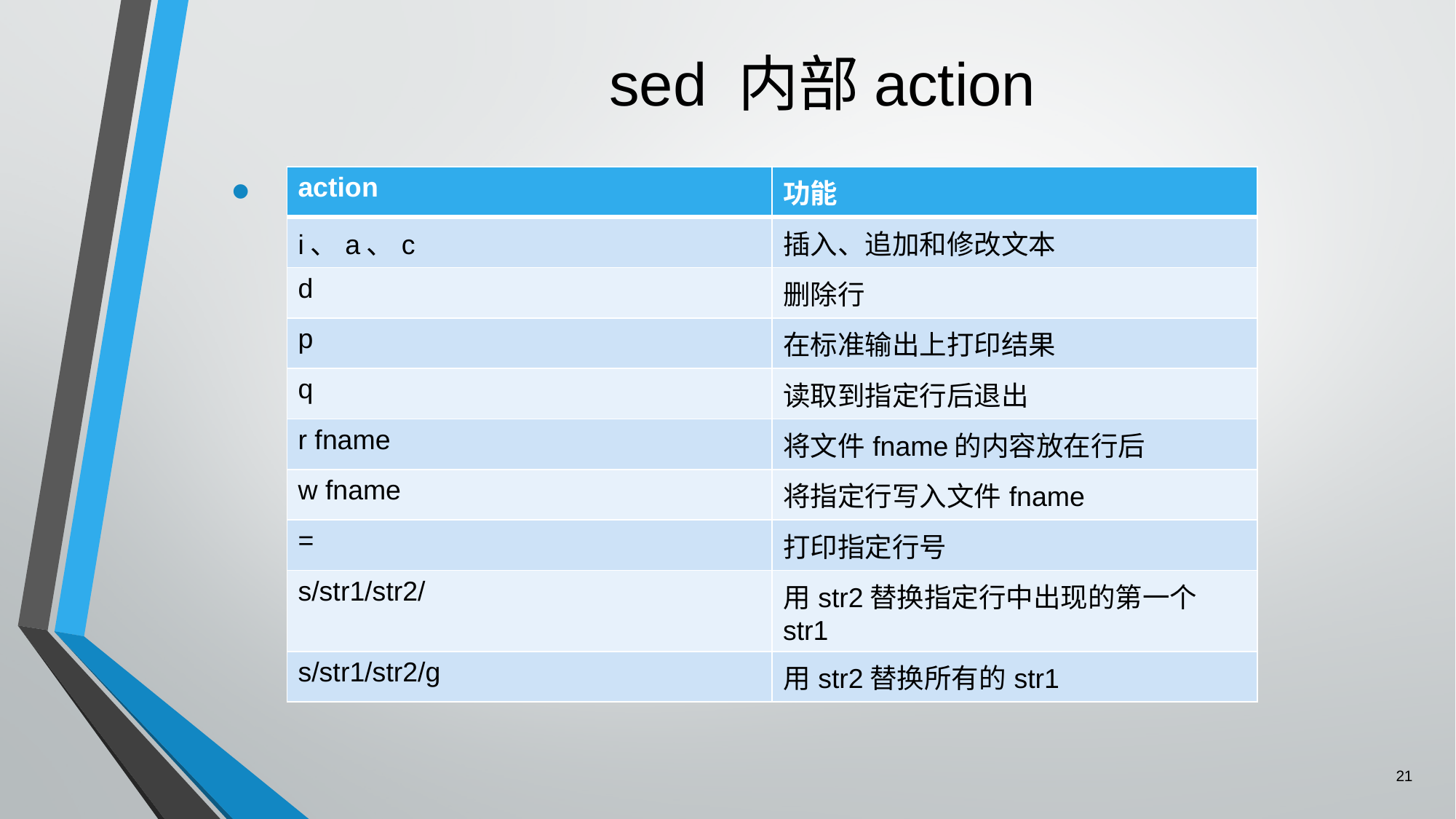

# sed 内部action

| action | 功能 |
| --- | --- |
| i、a、c | 插入、追加和修改文本 |
| d | 删除行 |
| p | 在标准输出上打印结果 |
| q | 读取到指定行后退出 |
| r fname | 将文件fname的内容放在行后 |
| w fname | 将指定行写入文件fname |
| = | 打印指定行号 |
| s/str1/str2/ | 用str2替换指定行中出现的第一个str1 |
| s/str1/str2/g | 用str2替换所有的str1 |
21